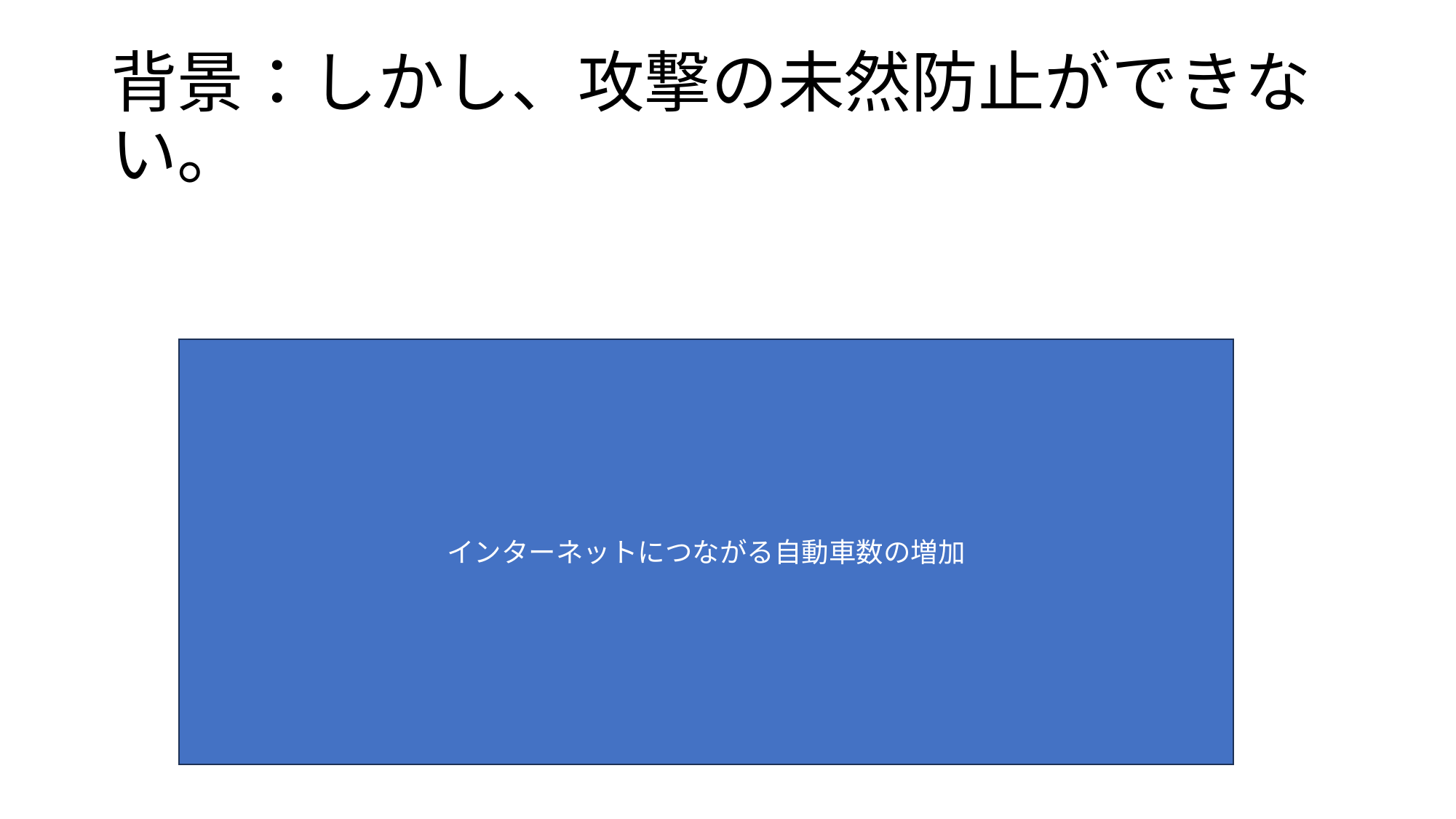

# 背景：しかし、攻撃の未然防止ができない。
インターネットにつながる自動車数の増加